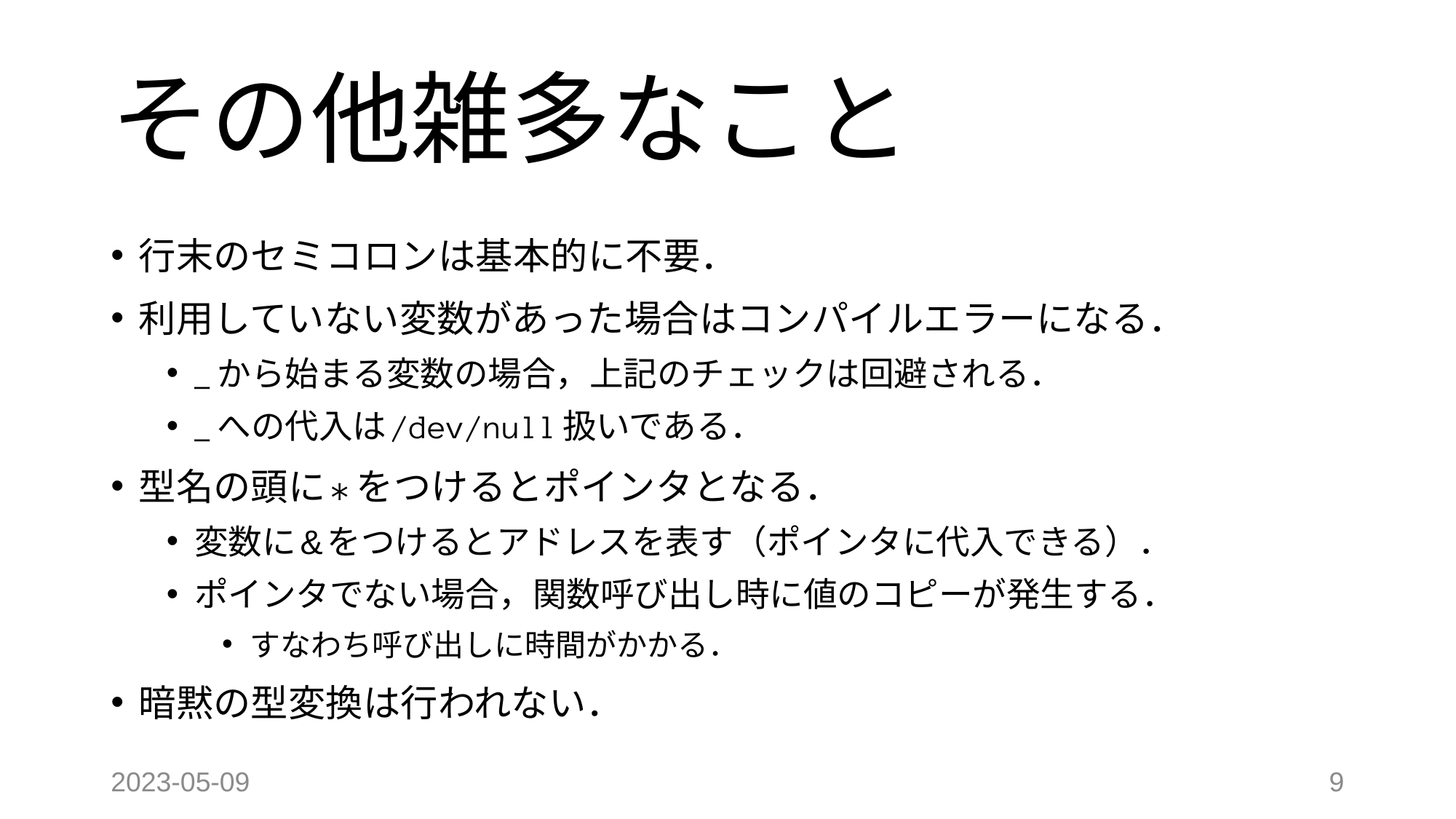

# その他雑多なこと
行末のセミコロンは基本的に不要．
利用していない変数があった場合はコンパイルエラーになる．
_から始まる変数の場合，上記のチェックは回避される．
_への代入は/dev/null扱いである．
型名の頭に*をつけるとポインタとなる．
変数に&をつけるとアドレスを表す（ポインタに代入できる）．
ポインタでない場合，関数呼び出し時に値のコピーが発生する．
すなわち呼び出しに時間がかかる．
暗黙の型変換は行われない．
2023-05-09
9